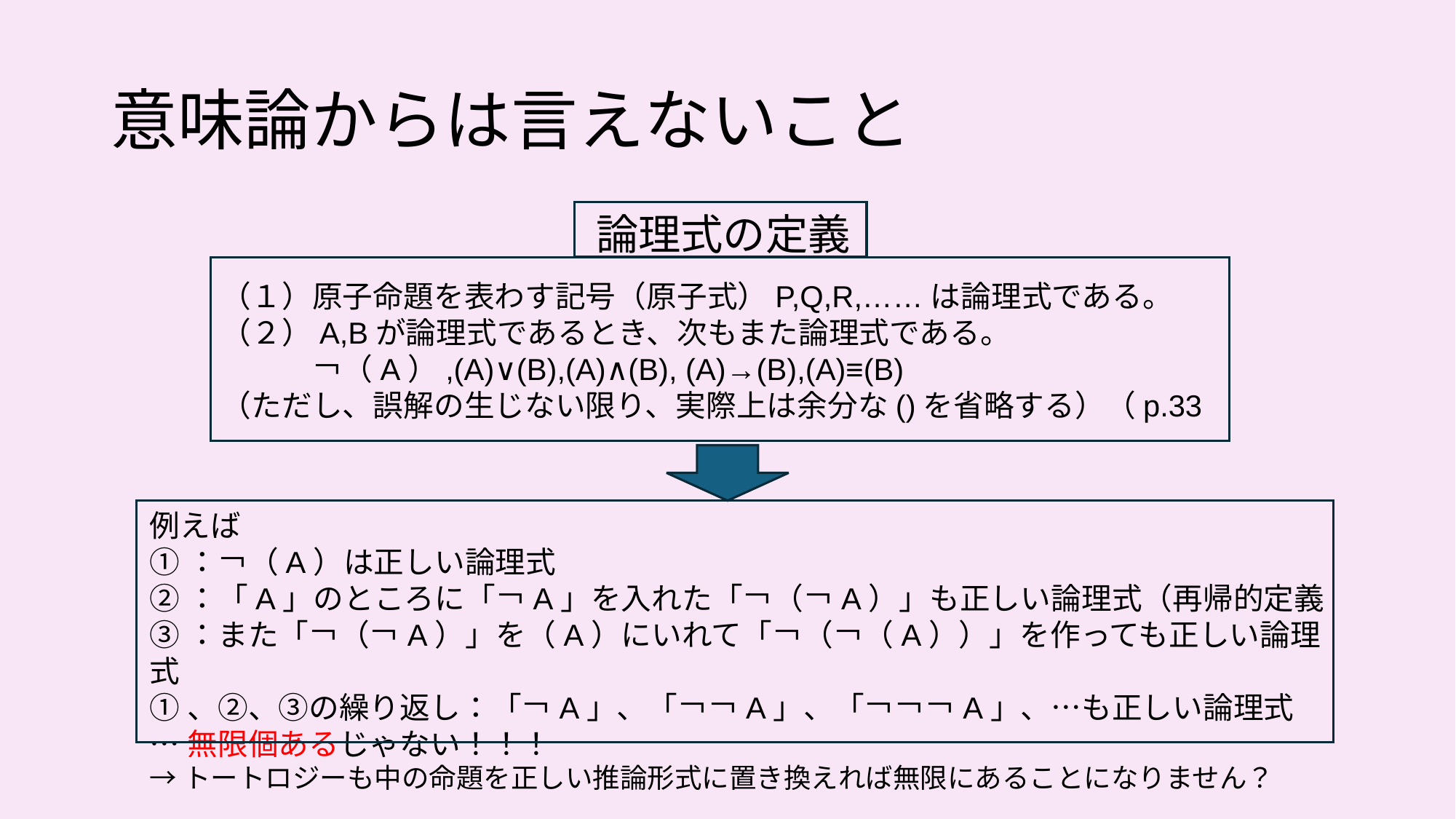

# 意味論からは言えないこと

論理式の定義

（１）原子命題を表わす記号（原子式）P,Q,R,……は論理式である。
（２）A,Bが論理式であるとき、次もまた論理式である。
　　　￢（A）,(A)∨(B),(A)∧(B), (A)→(B),(A)≡(B)
（ただし、誤解の生じない限り、実際上は余分な()を省略する）（p.33

例えば
①：￢（A）は正しい論理式
②：「A」のところに「￢A」を入れた「￢（￢A）」も正しい論理式（再帰的定義
③：また「￢（￢A）」を（A）にいれて「￢（￢（A））」を作っても正しい論理式
①、②、③の繰り返し：「￢A」、「￢￢A」、「￢￢￢A」、…も正しい論理式
…無限個あるじゃない！！！
→トートロジーも中の命題を正しい推論形式に置き換えれば無限にあることになりません？